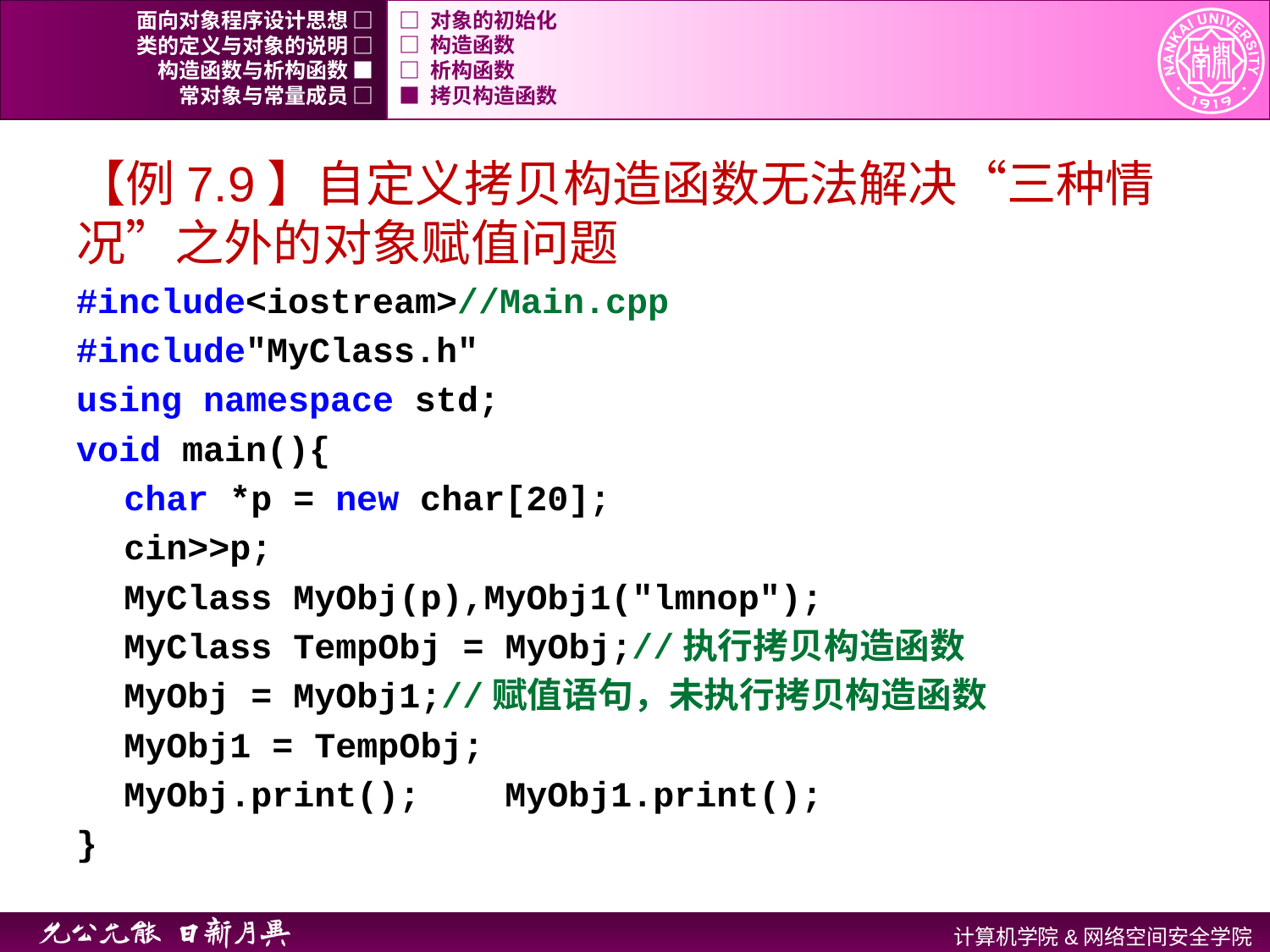

面向对象程序设计思想 □
□ 对象的初始化
类的定义与对象的说明 □
□ 构造函数
构造函数与析构函数 ■
□ 析构函数
常对象与常量成员 □

■ 拷贝构造函数
【例7.9】自定义拷贝构造函数无法解决“三种情况”之外的对象赋值问题
#include<iostream>//Main.cpp
#include"MyClass.h"
using namespace std;
void main(){
	char *p = new char[20];
	cin>>p;
	MyClass MyObj(p),MyObj1("lmnop");
	MyClass TempObj = MyObj;//执行拷贝构造函数
	MyObj = MyObj1;//赋值语句，未执行拷贝构造函数
	MyObj1 = TempObj;
	MyObj.print();	MyObj1.print();
}